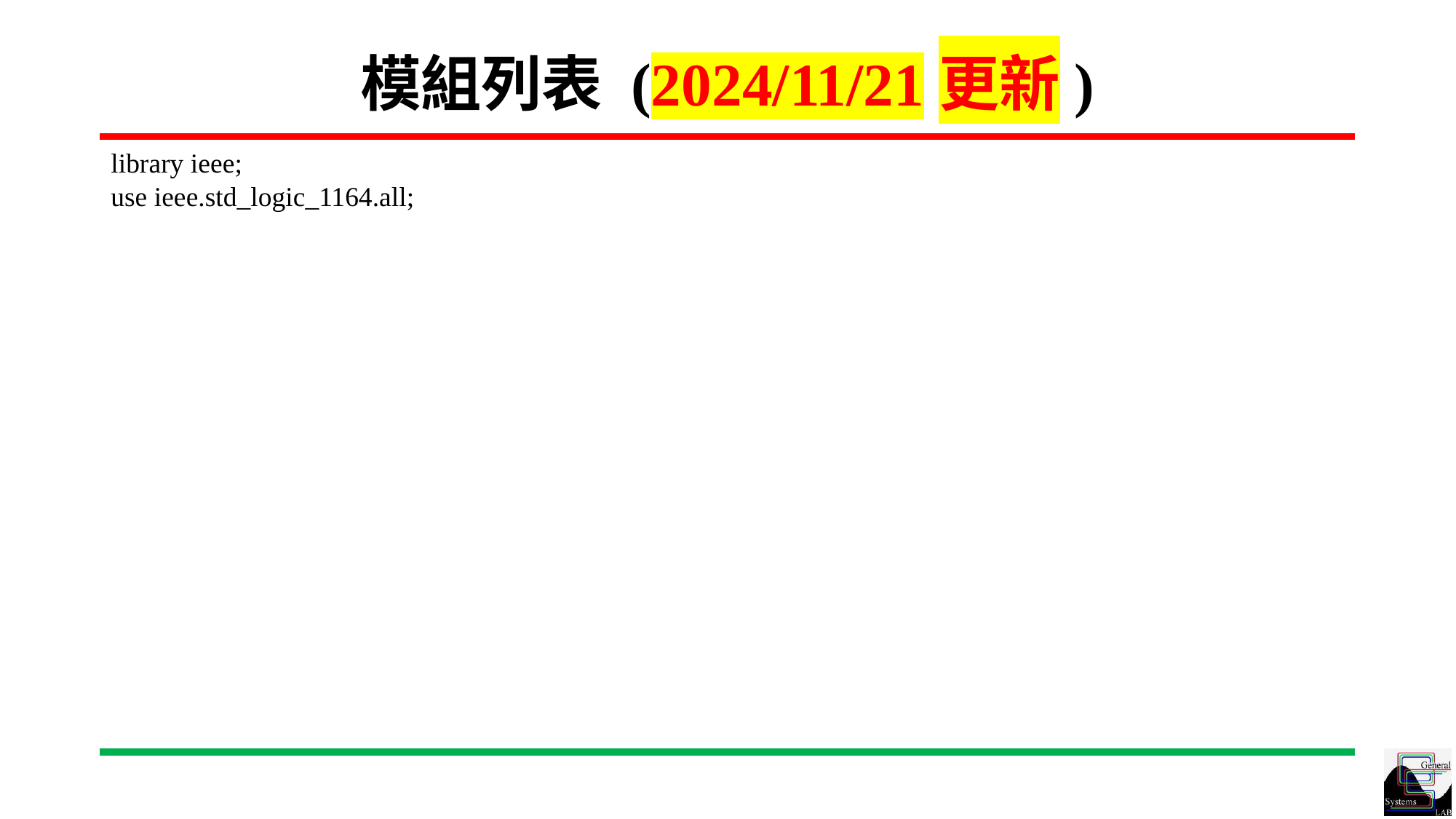

# 模組列表 (2024/11/21更新)
library ieee;
use ieee.std_logic_1164.all;